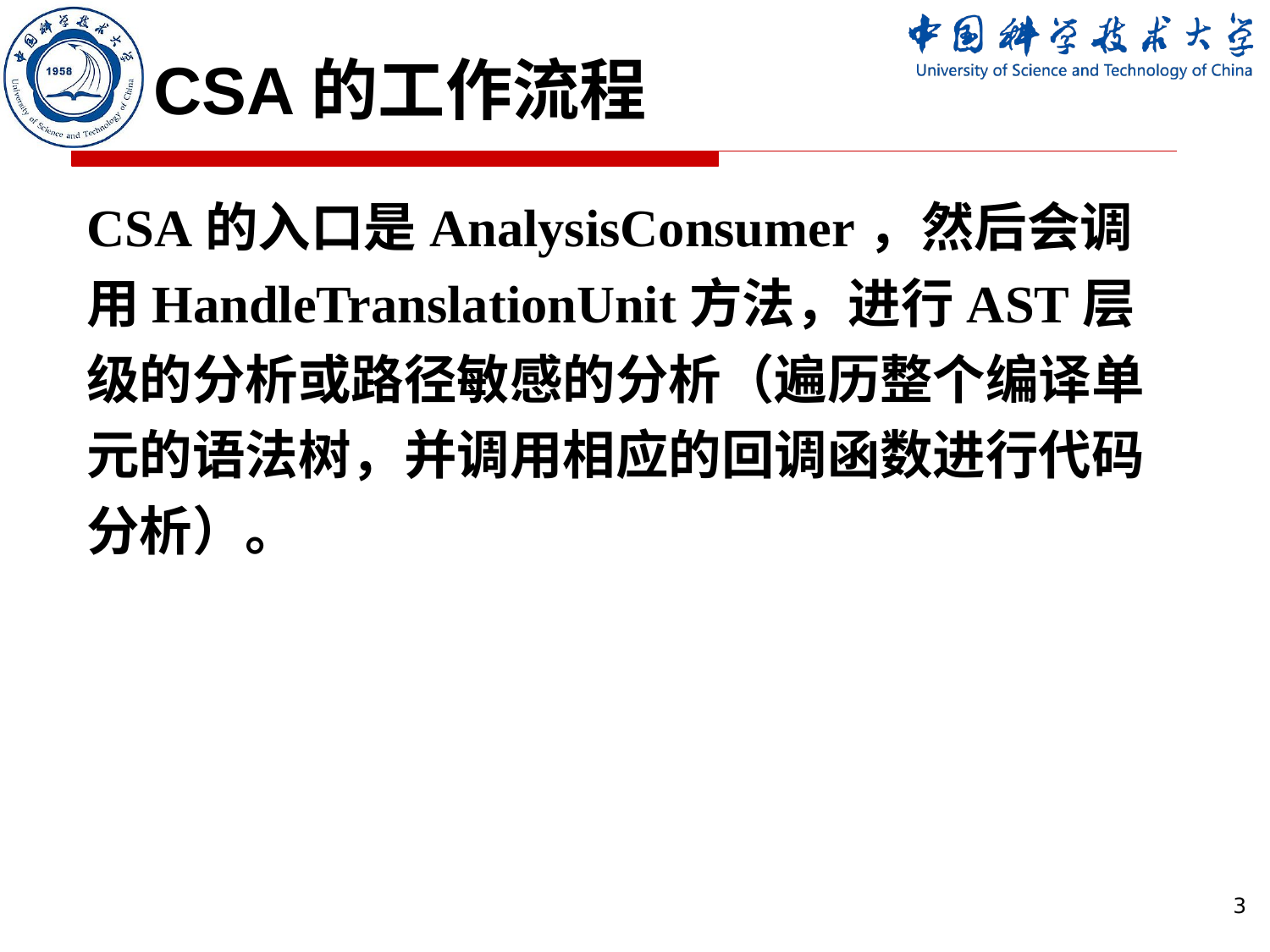

CSA的工作流程

CSA的入口是AnalysisConsumer，然后会调用HandleTranslationUnit方法，进行AST层级的分析或路径敏感的分析（遍历整个编译单元的语法树，并调用相应的回调函数进行代码分析）。

3